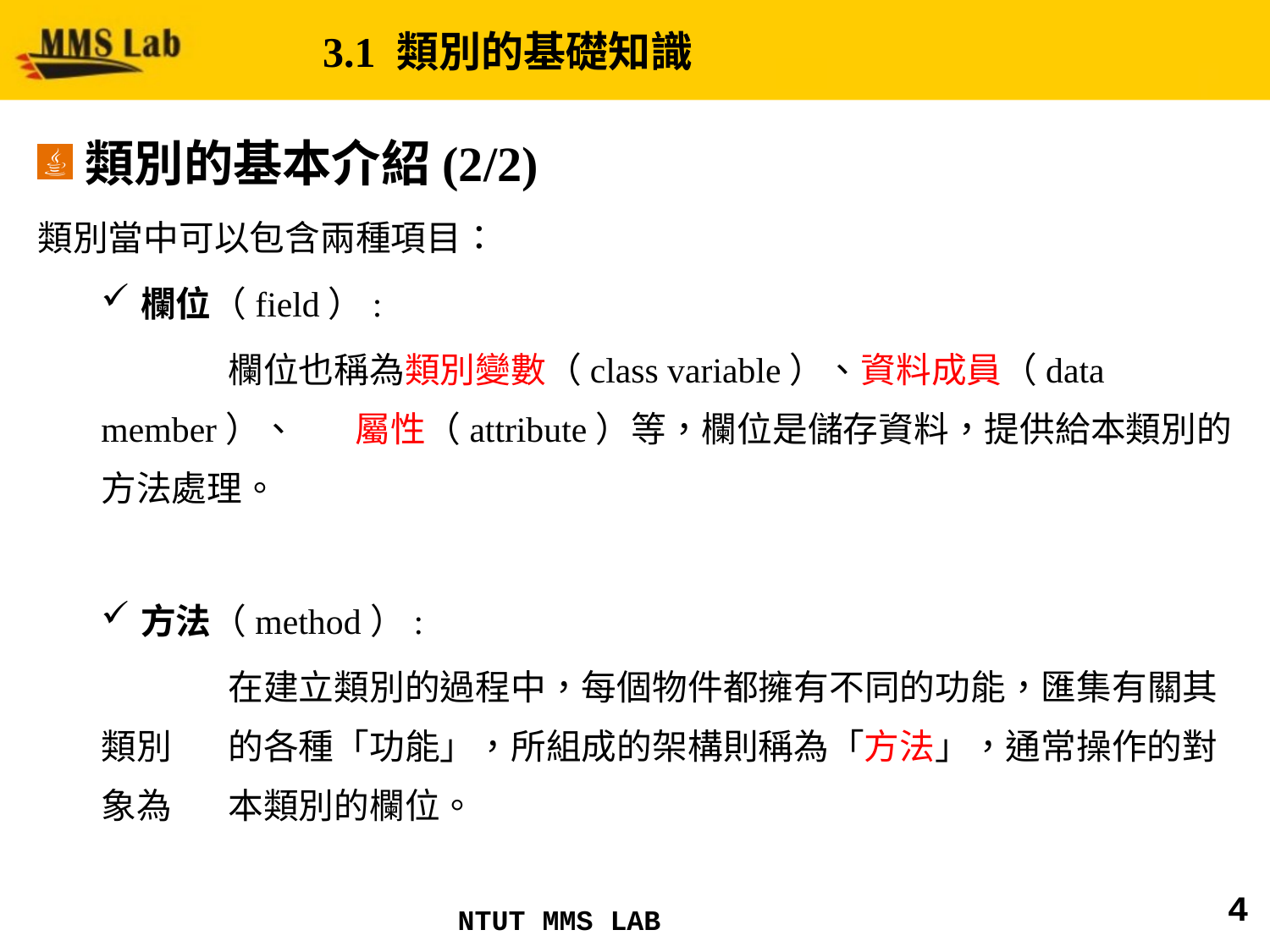

# 3.1 類別的基礎知識
類別的基本介紹(2/2)
類別當中可以包含兩種項目：
欄位（field）:
	欄位也稱為類別變數（class variable）、資料成員（data member）、	屬性（attribute）等，欄位是儲存資料，提供給本類別的方法處理。

方法（method）:
	在建立類別的過程中，每個物件都擁有不同的功能，匯集有關其類別	的各種「功能」，所組成的架構則稱為「方法」，通常操作的對象為	本類別的欄位。

4
NTUT MMS LAB